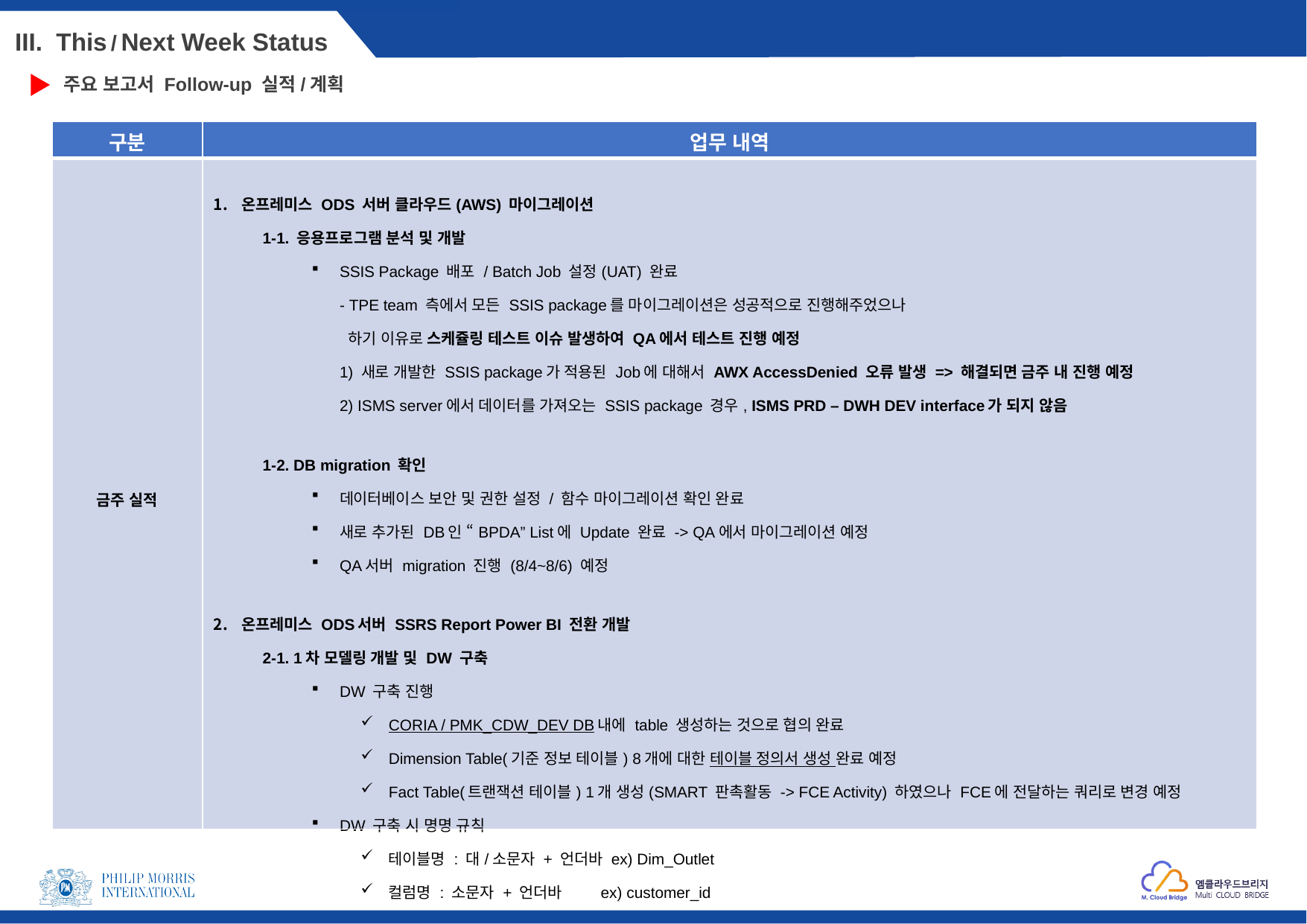

III.  This / Next Week Status
주요 보고서 Follow-up 실적/계획

| 구분 | 업무 내역 |
| --- | --- |
| 금주 실적 | 온프레미스 ODS 서버 클라우드(AWS) 마이그레이션 1-1. 응용프로그램 분석 및 개발 SSIS Package 배포 / Batch Job 설정(UAT) 완료 - TPE team 측에서 모든 SSIS package를 마이그레이션은 성공적으로 진행해주었으나 하기 이유로 스케쥴링 테스트 이슈 발생하여 QA에서 테스트 진행 예정 1) 새로 개발한 SSIS package가 적용된 Job에 대해서 AWX AccessDenied 오류 발생 => 해결되면 금주 내 진행 예정 2) ISMS server에서 데이터를 가져오는 SSIS package 경우, ISMS PRD – DWH DEV interface가 되지 않음 1-2. DB migration 확인 데이터베이스 보안 및 권한 설정 / 함수 마이그레이션 확인 완료 새로 추가된 DB인 “BPDA” List에 Update 완료 -> QA에서 마이그레이션 예정 QA서버 migration 진행 (8/4~8/6) 예정 온프레미스 ODS서버 SSRS Report Power BI 전환 개발 2-1. 1차 모델링 개발 및 DW 구축 DW 구축 진행 CORIA / PMK\_CDW\_DEV DB내에 table 생성하는 것으로 협의 완료 Dimension Table(기준 정보 테이블) 8개에 대한 테이블 정의서 생성 완료 예정 Fact Table(트랜잭션 테이블) 1개 생성(SMART 판촉활동 -> FCE Activity) 하였으나 FCE에 전달하는 쿼리로 변경 예정 DW 구축 시 명명 규칙 테이블명 : 대/소문자 + 언더바 ex) Dim\_Outlet 컬럼명 : 소문자 + 언더바 ex) customer\_id |